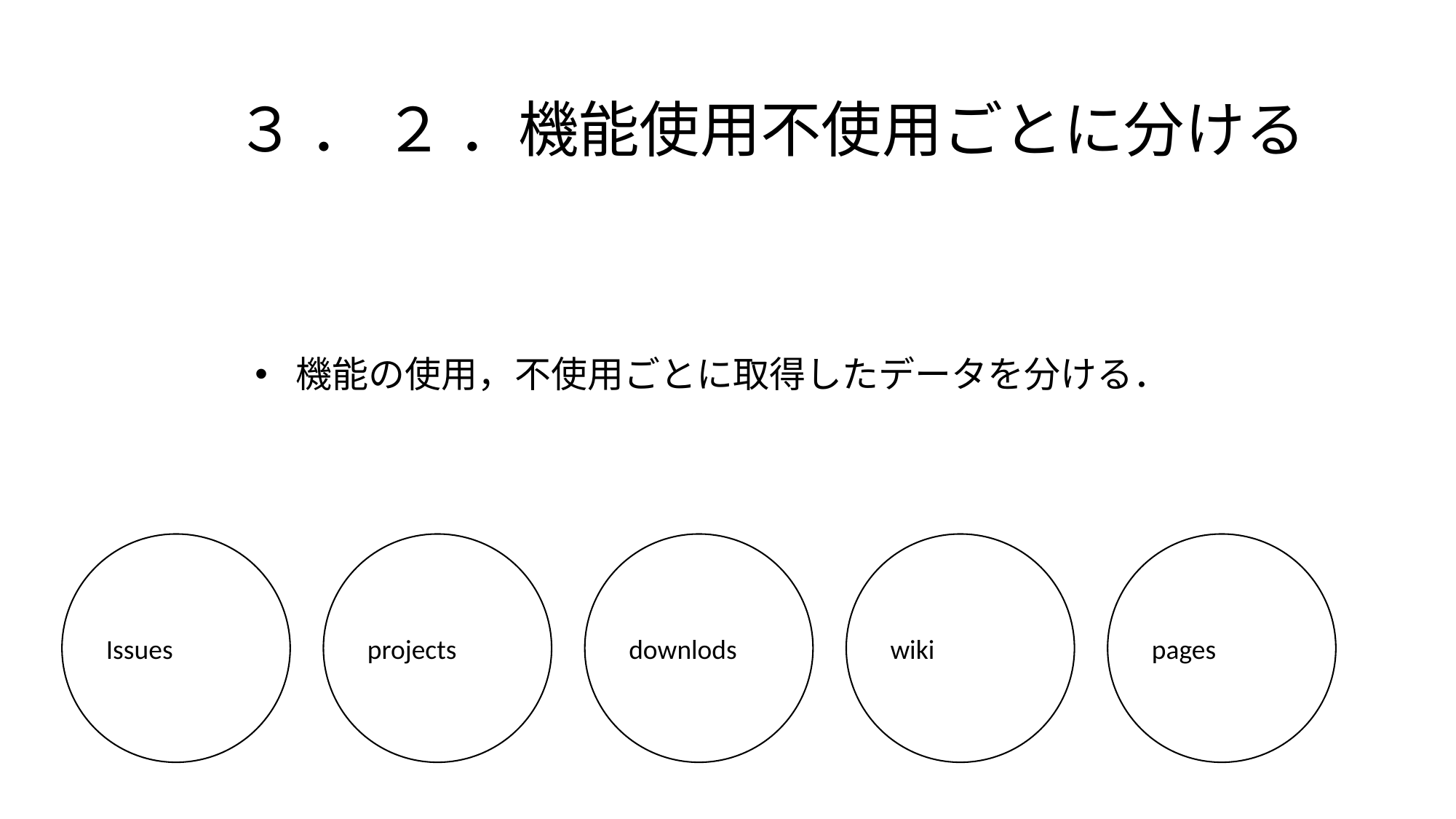

３ ． ２ ．機能使用不使用ごとに分ける
機能の使用，不使用ごとに取得したデータを分ける．
wiki
pages
downlods
Issues
projects